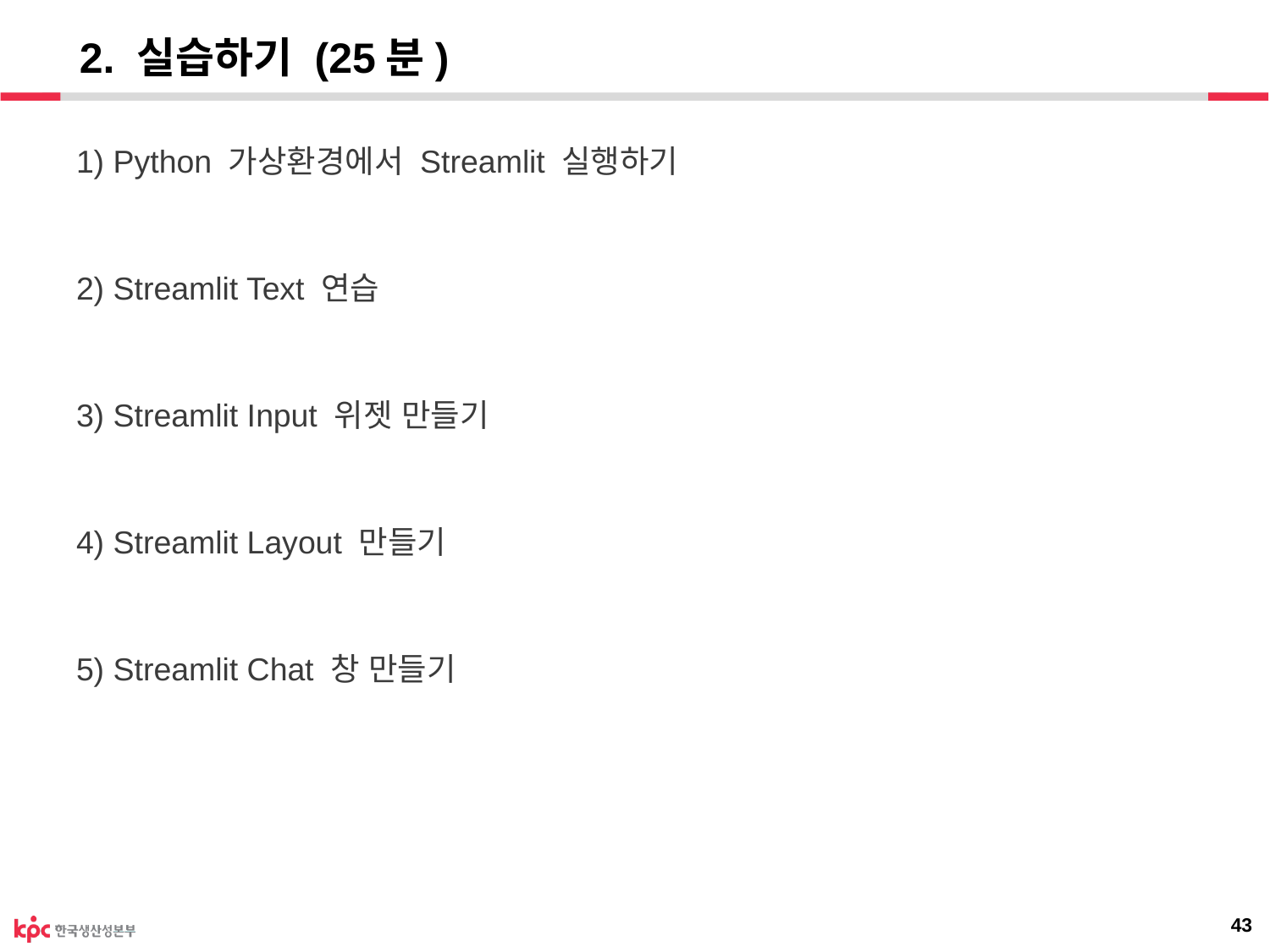

# 2. 실습하기 (25분)
1) Python 가상환경에서 Streamlit 실행하기

2) Streamlit Text 연습

3) Streamlit Input 위젯 만들기

4) Streamlit Layout 만들기

5) Streamlit Chat 창 만들기